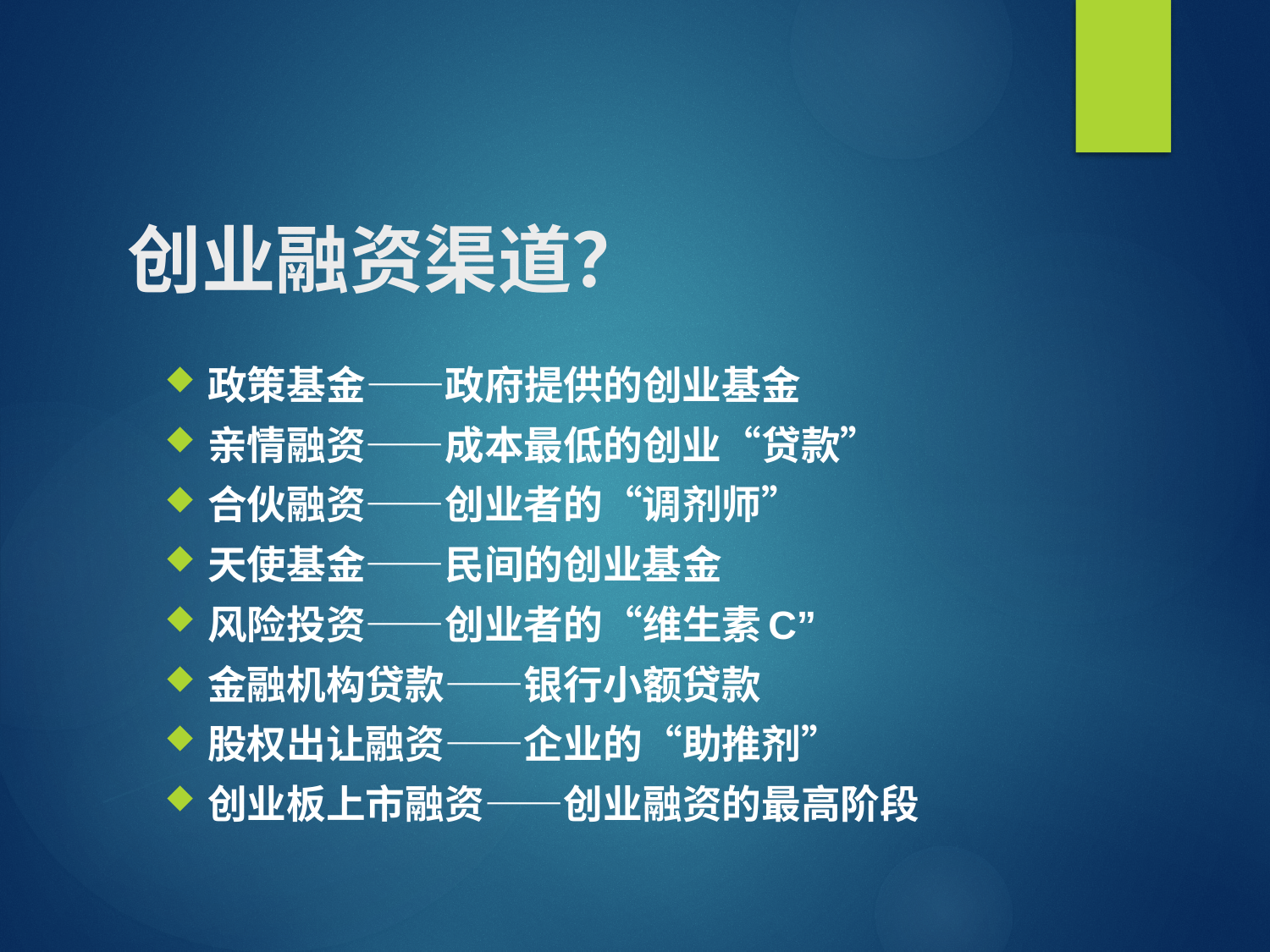

# 创业融资渠道？
政策基金——政府提供的创业基金
亲情融资——成本最低的创业“贷款”
合伙融资——创业者的“调剂师”
天使基金——民间的创业基金
风险投资——创业者的“维生素C”
金融机构贷款——银行小额贷款
股权出让融资——企业的“助推剂”
创业板上市融资——创业融资的最高阶段